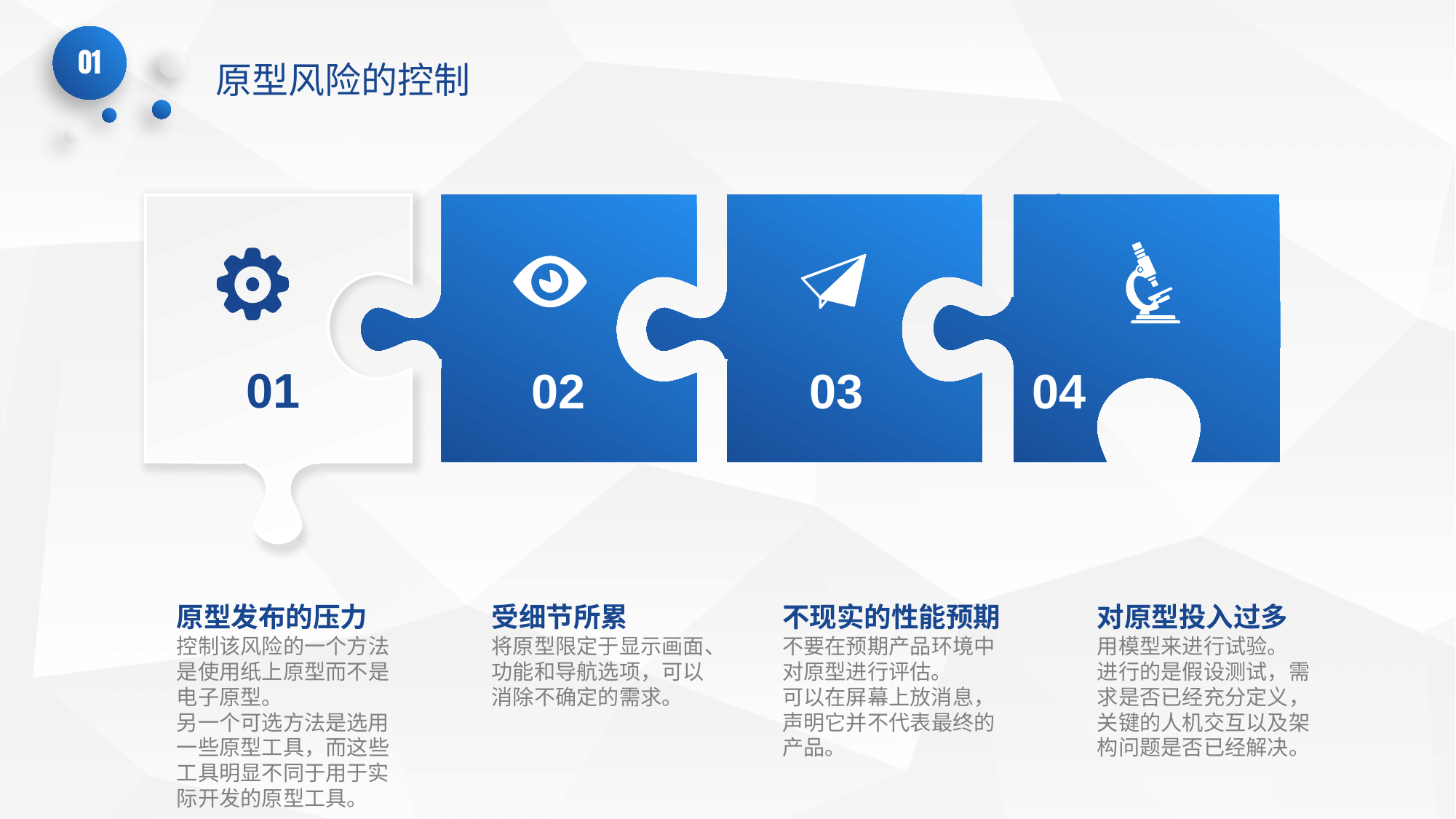

01

原型风险的控制

01
02
03
04
原型发布的压力
控制该风险的一个方法是使用纸上原型而不是电子原型。
另一个可选方法是选用一些原型工具，而这些工具明显不同于用于实际开发的原型工具。
受细节所累
将原型限定于显示画面、功能和导航选项，可以消除不确定的需求。
不现实的性能预期
不要在预期产品环境中对原型进行评估。
可以在屏幕上放消息，声明它并不代表最终的产品。
对原型投入过多
用模型来进行试验。
进行的是假设测试，需求是否已经充分定义，关键的人机交互以及架构问题是否已经解决。